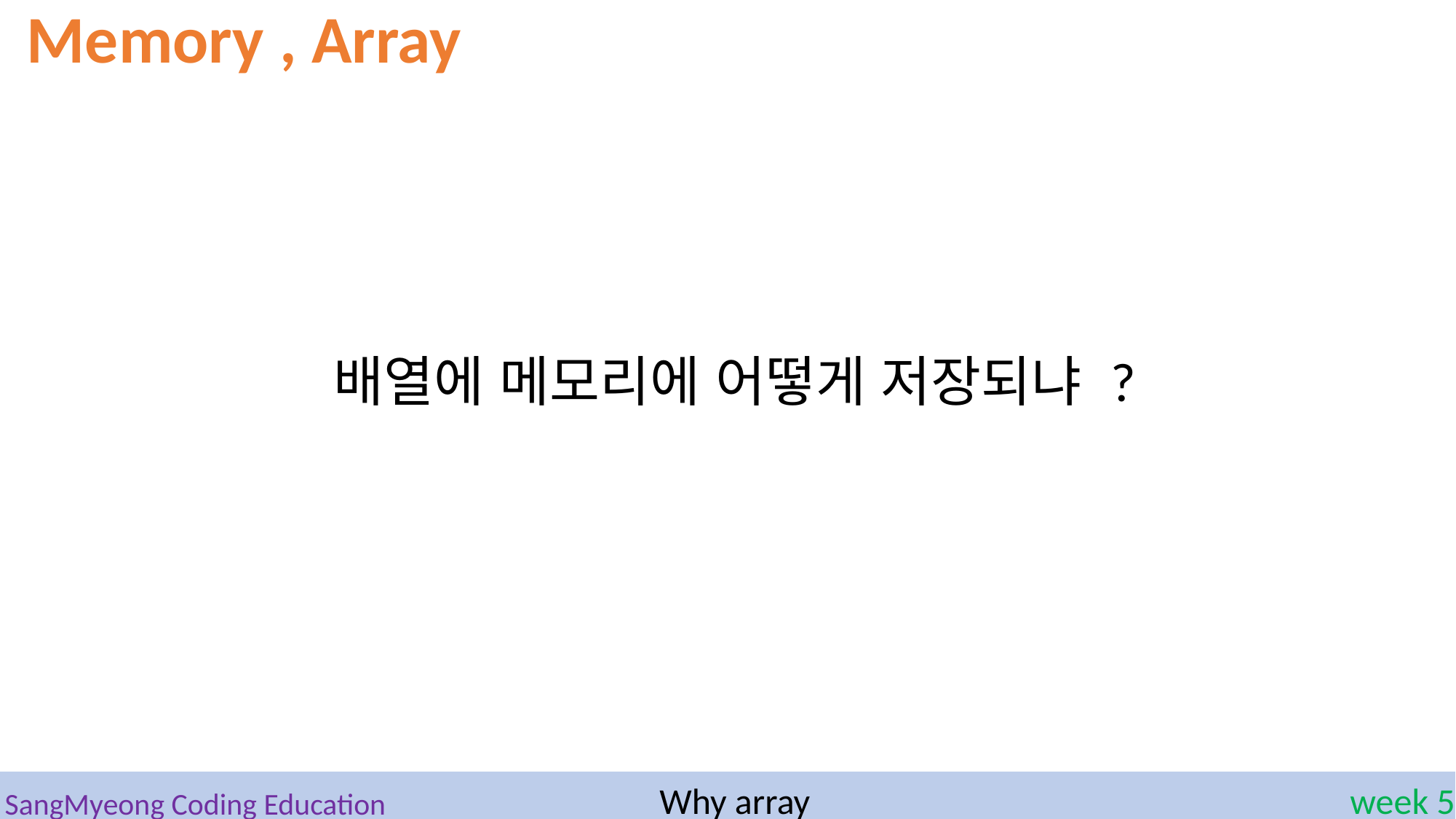

Memory , Array
배열에 메모리에 어떻게 저장되냐 ?

Why array
# SangMyeong Coding Education
week 5